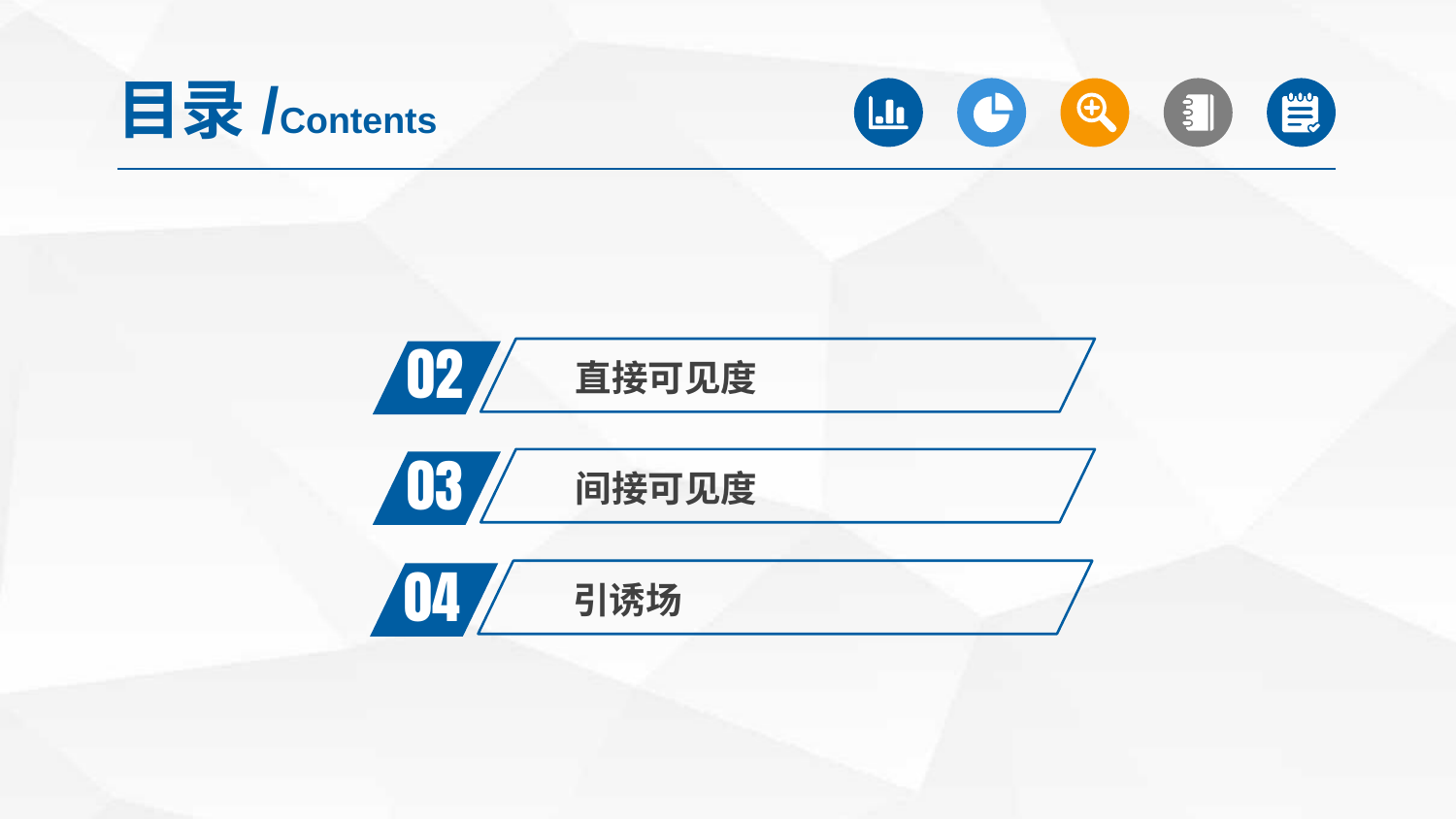

目录/Contents

02

直接可见度
03

间接可见度
04

引诱场